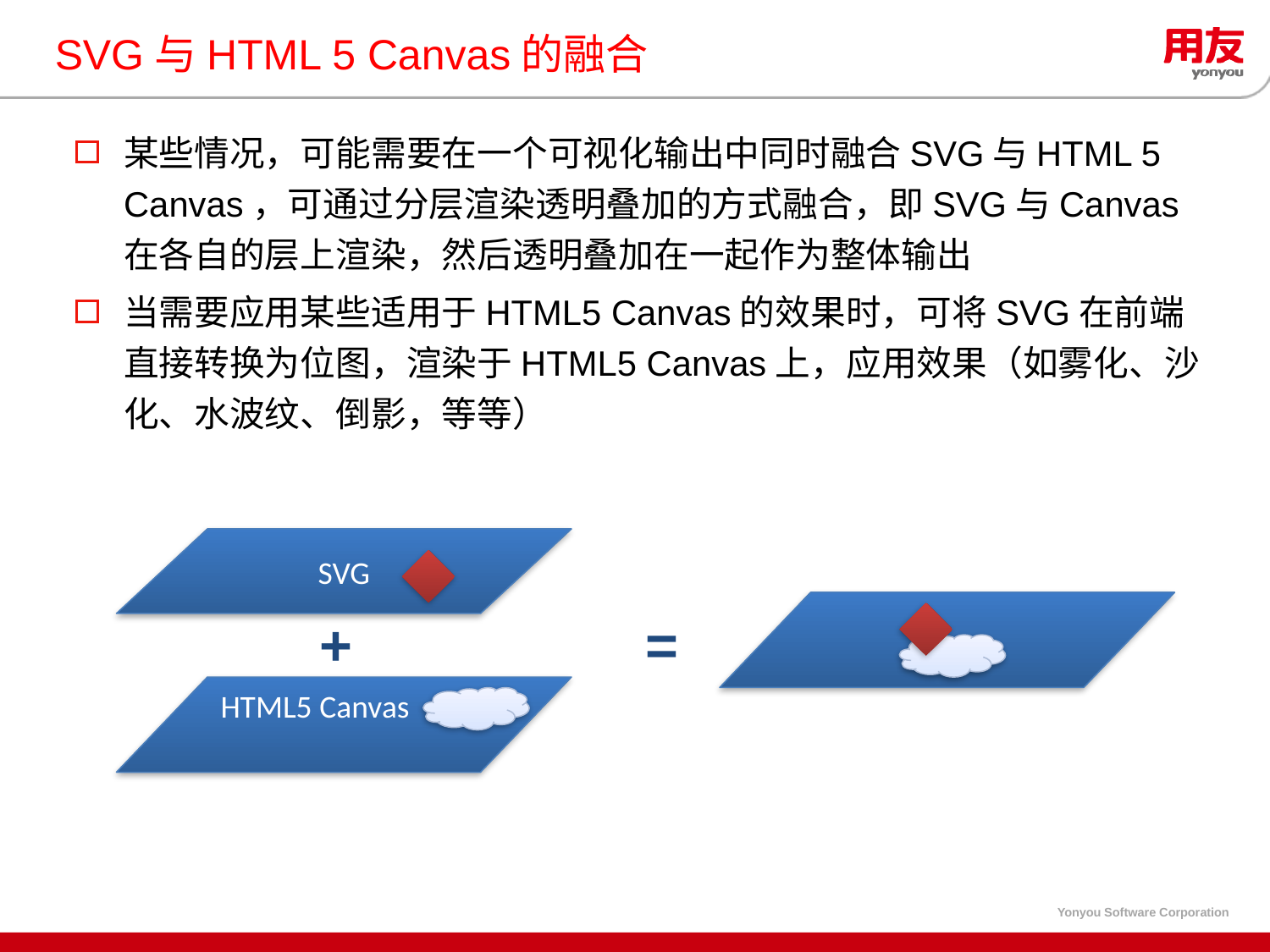

# SVG与HTML 5 Canvas的融合
某些情况，可能需要在一个可视化输出中同时融合SVG与HTML 5 Canvas，可通过分层渲染透明叠加的方式融合，即SVG与Canvas在各自的层上渲染，然后透明叠加在一起作为整体输出
当需要应用某些适用于HTML5 Canvas的效果时，可将SVG在前端直接转换为位图，渲染于HTML5 Canvas上，应用效果（如雾化、沙化、水波纹、倒影，等等）

SVG

+
=

HTML5 Canvas